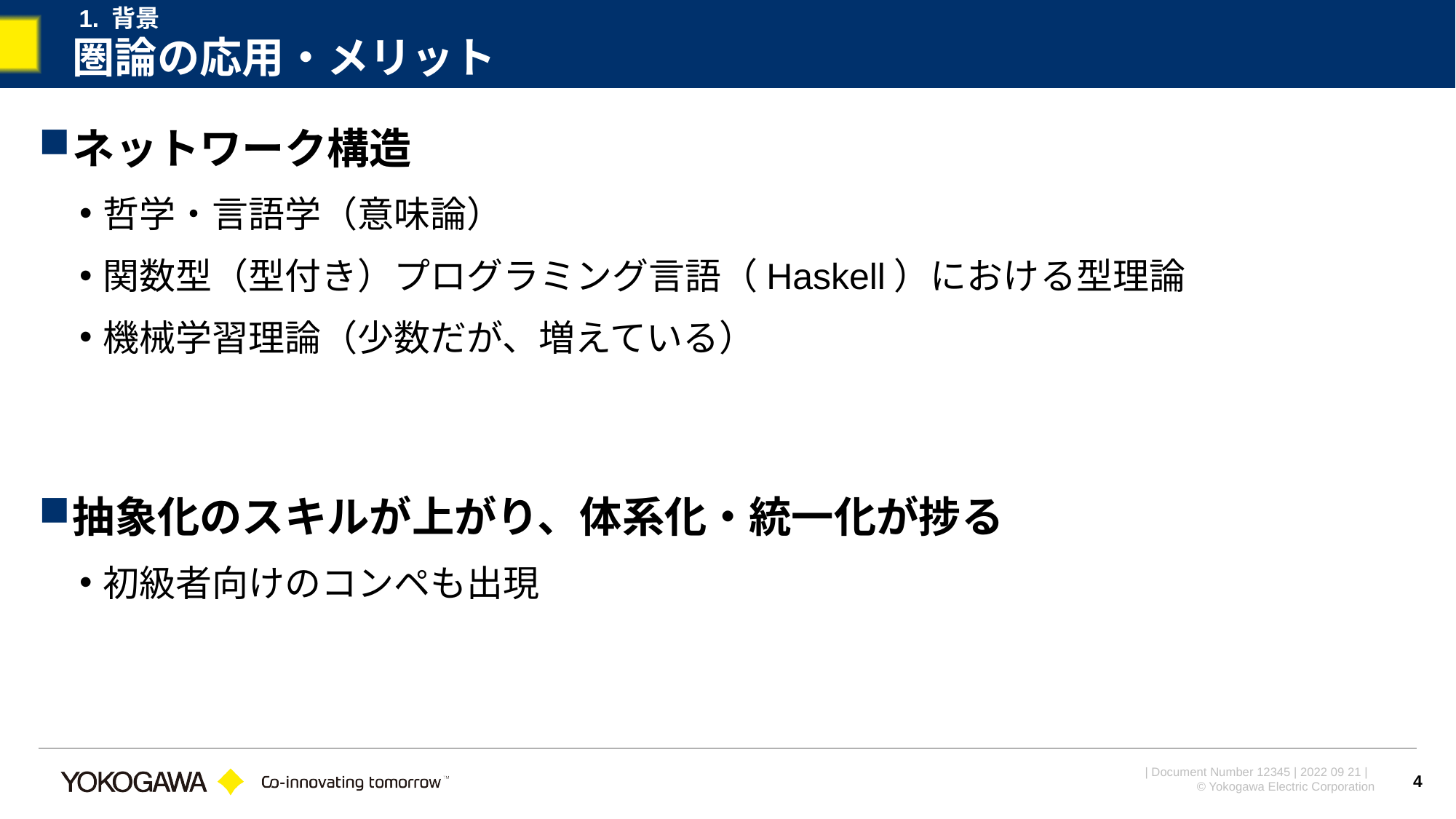

1. 背景
# 圏論の応用・メリット
ネットワーク構造
哲学・言語学（意味論）
関数型（型付き）プログラミング言語（Haskell）における型理論
機械学習理論（少数だが、増えている）

抽象化のスキルが上がり、体系化・統一化が捗る
初級者向けのコンペも出現
4